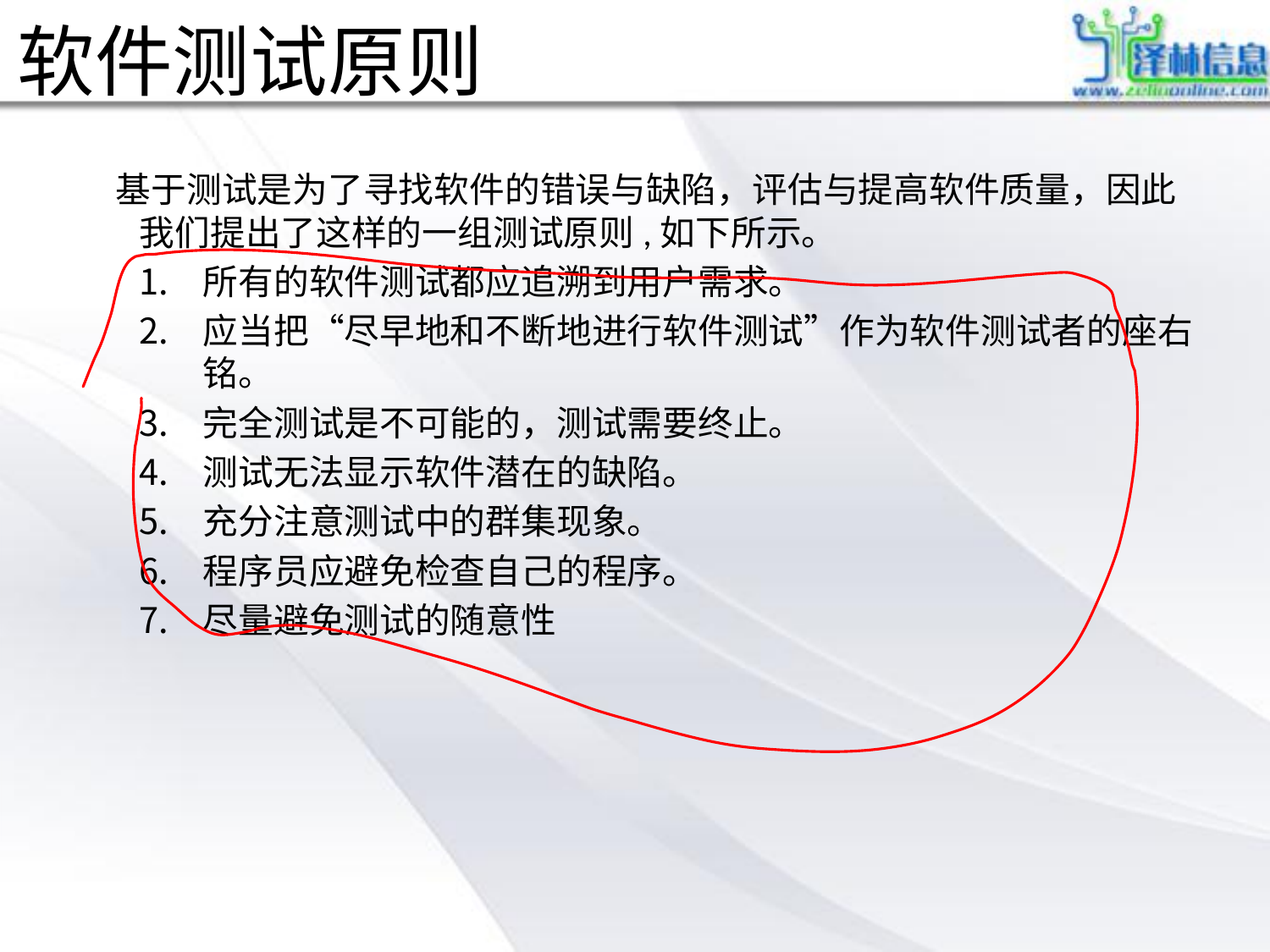

# 软件测试原则
    基于测试是为了寻找软件的错误与缺陷，评估与提高软件质量，因此我们提出了这样的一组测试原则,如下所示。
所有的软件测试都应追溯到用户需求。
应当把“尽早地和不断地进行软件测试”作为软件测试者的座右铭。
完全测试是不可能的，测试需要终止。
测试无法显示软件潜在的缺陷。
充分注意测试中的群集现象。
程序员应避免检查自己的程序。
尽量避免测试的随意性